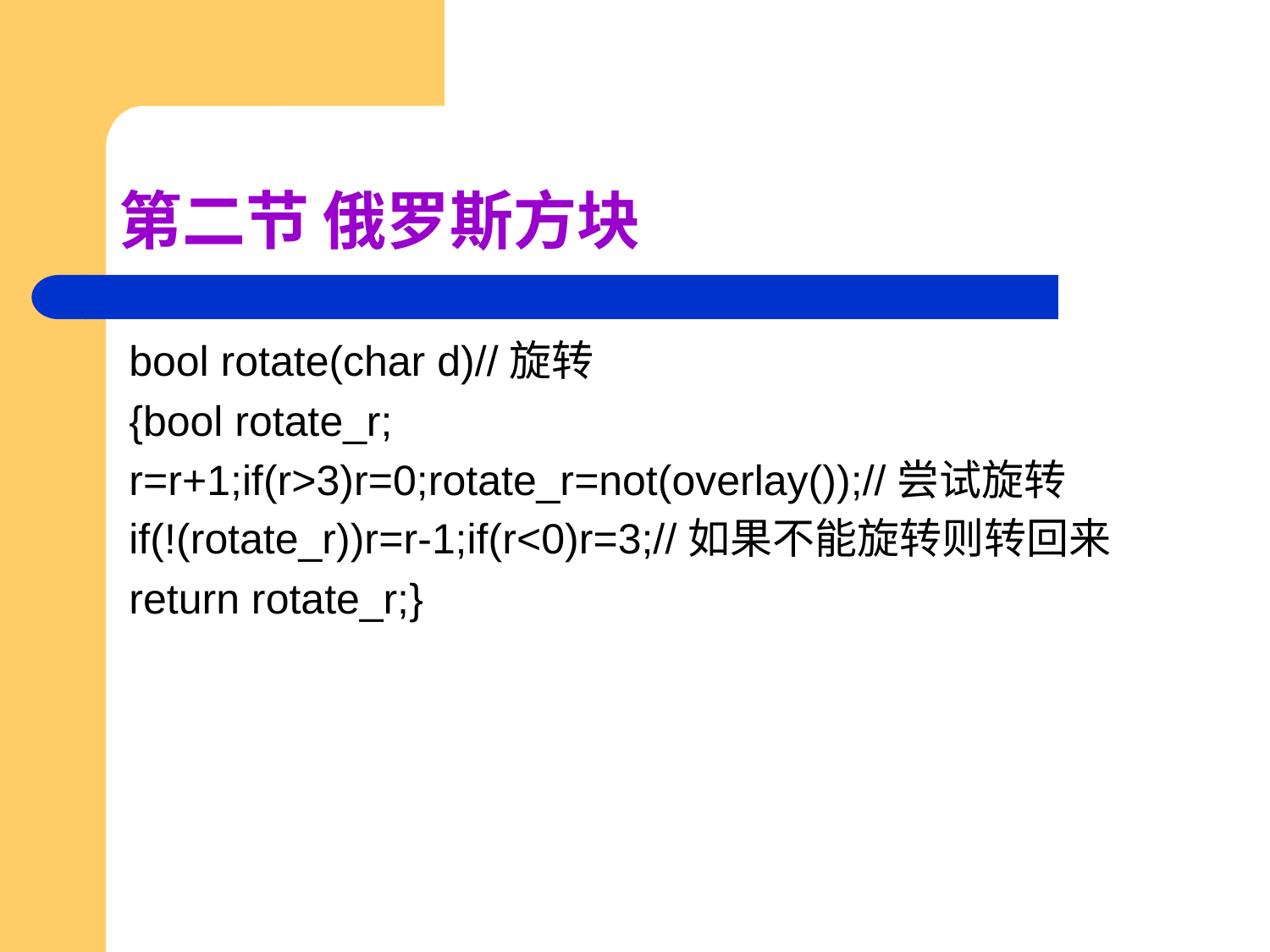

# 第二节 俄罗斯方块
bool rotate(char d)//旋转
{bool rotate_r;
r=r+1;if(r>3)r=0;rotate_r=not(overlay());//尝试旋转
if(!(rotate_r))r=r-1;if(r<0)r=3;//如果不能旋转则转回来
return rotate_r;}